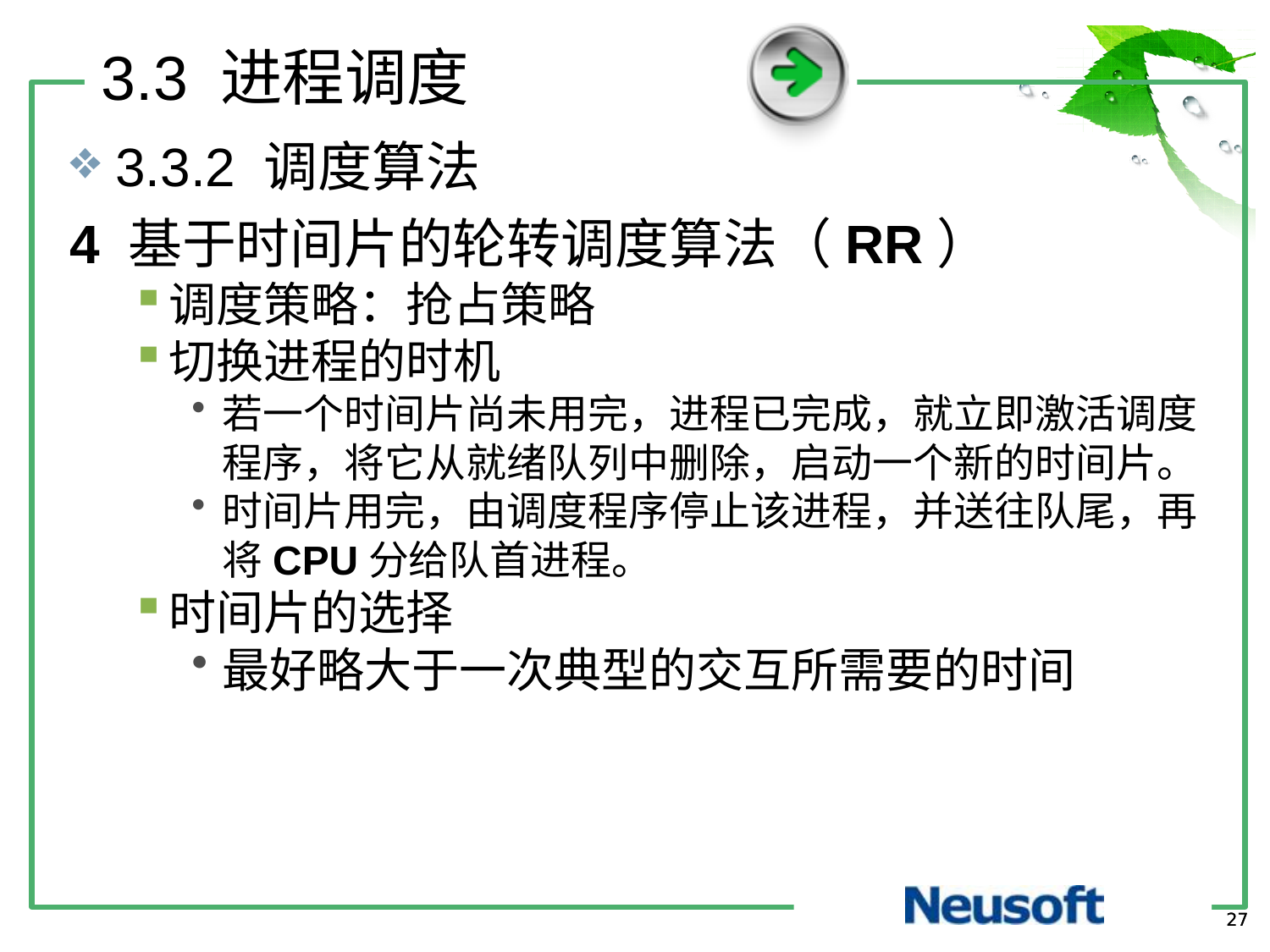

3.3 进程调度
3.3.2 调度算法
4 基于时间片的轮转调度算法（RR）
调度策略：抢占策略
切换进程的时机
若一个时间片尚未用完，进程已完成，就立即激活调度程序，将它从就绪队列中删除，启动一个新的时间片。
时间片用完，由调度程序停止该进程，并送往队尾，再将CPU分给队首进程。
时间片的选择
最好略大于一次典型的交互所需要的时间
27
27